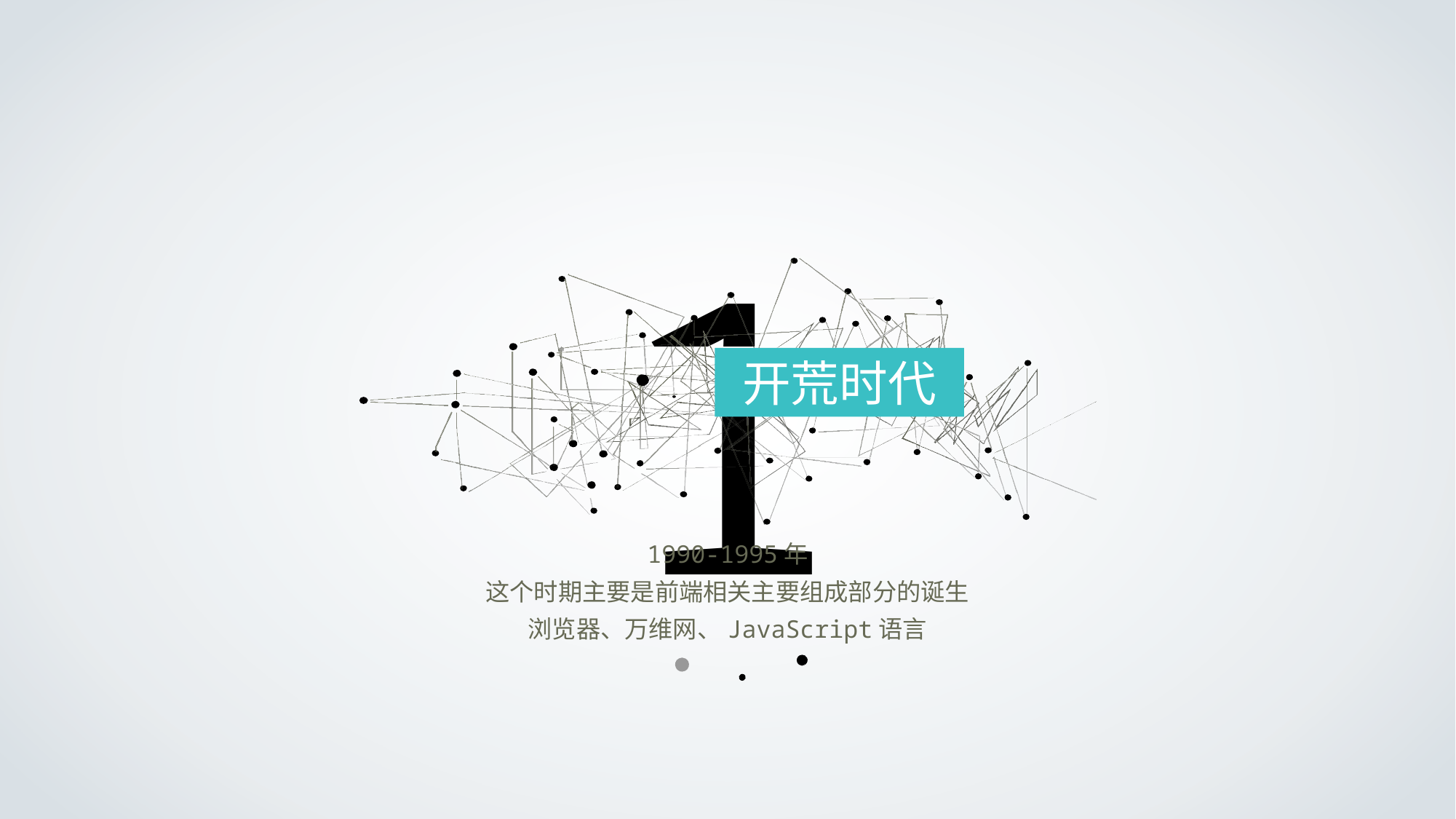

1

开荒时代
1990-1995年
这个时期主要是前端相关主要组成部分的诞生
浏览器、万维网、JavaScript语言